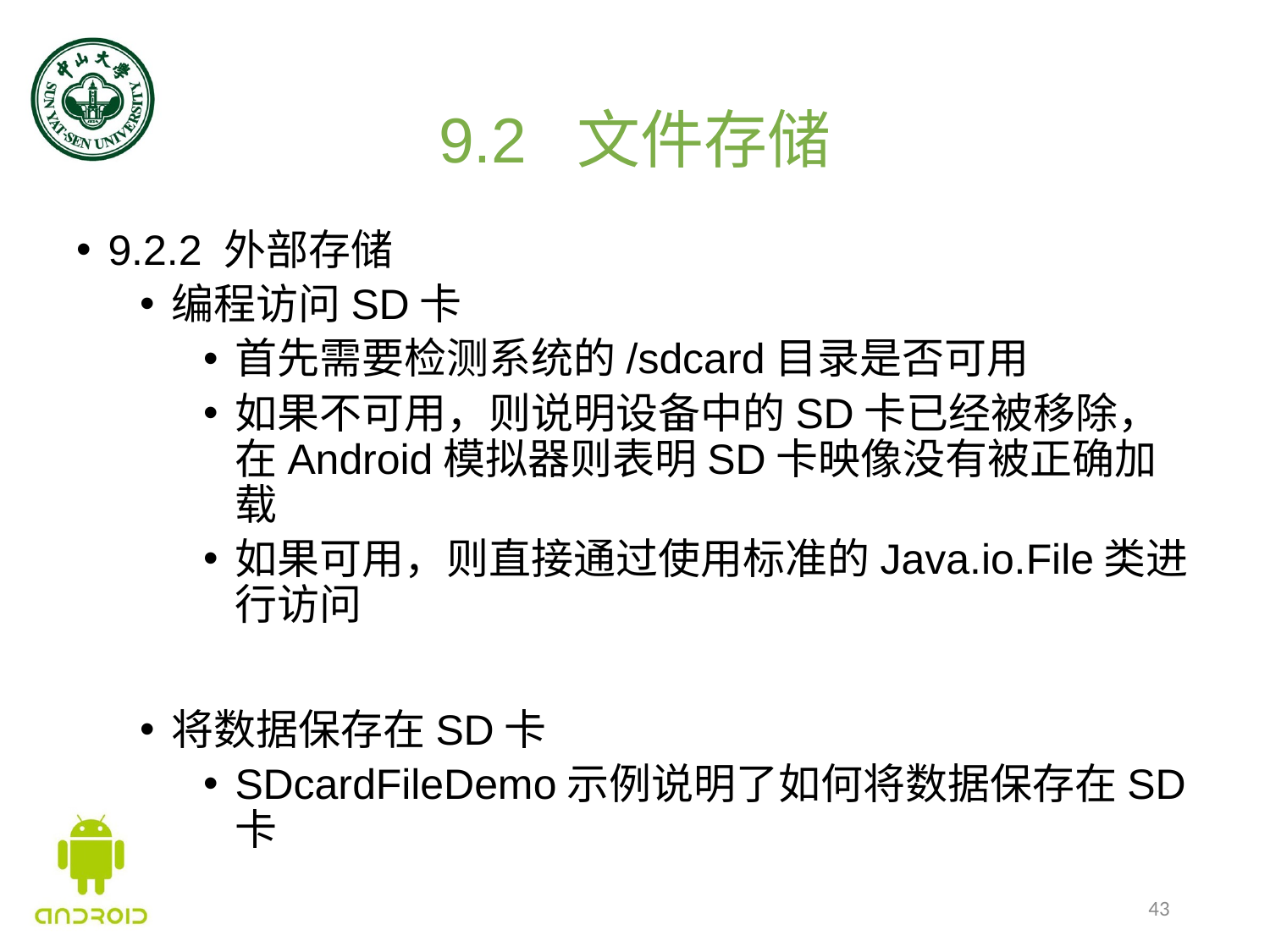

# 9.2  文件存储
9.2.2 外部存储
编程访问SD卡
首先需要检测系统的/sdcard目录是否可用
如果不可用，则说明设备中的SD卡已经被移除，在Android模拟器则表明SD卡映像没有被正确加载
如果可用，则直接通过使用标准的Java.io.File类进行访问

将数据保存在SD卡
SDcardFileDemo示例说明了如何将数据保存在SD卡

43